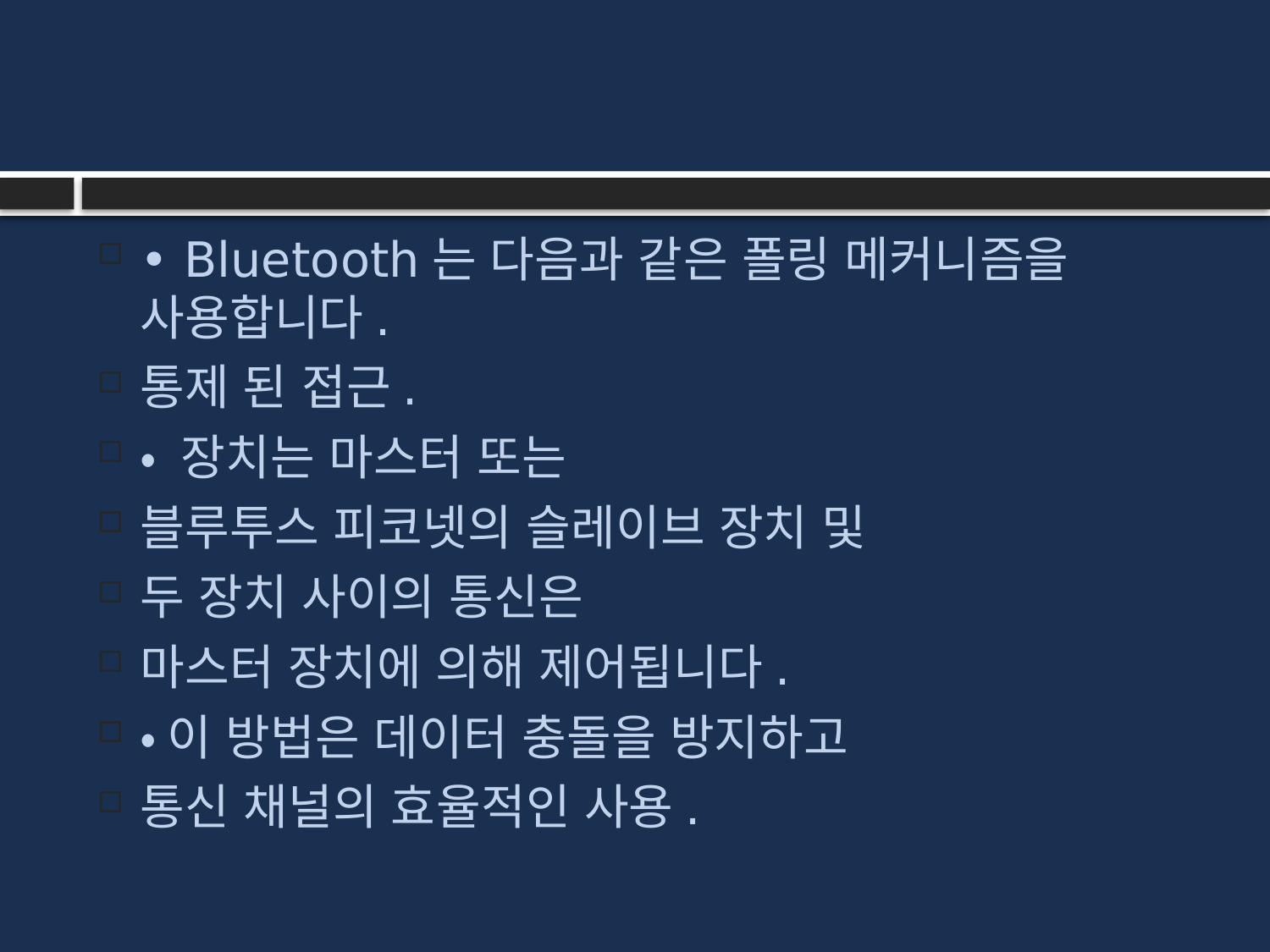

#
• Bluetooth는 다음과 같은 폴링 메커니즘을 사용합니다.
통제 된 접근.
• 장치는 마스터 또는
블루투스 피코넷의 슬레이브 장치 및
두 장치 사이의 통신은
마스터 장치에 의해 제어됩니다.
•이 방법은 데이터 충돌을 방지하고
통신 채널의 효율적인 사용.